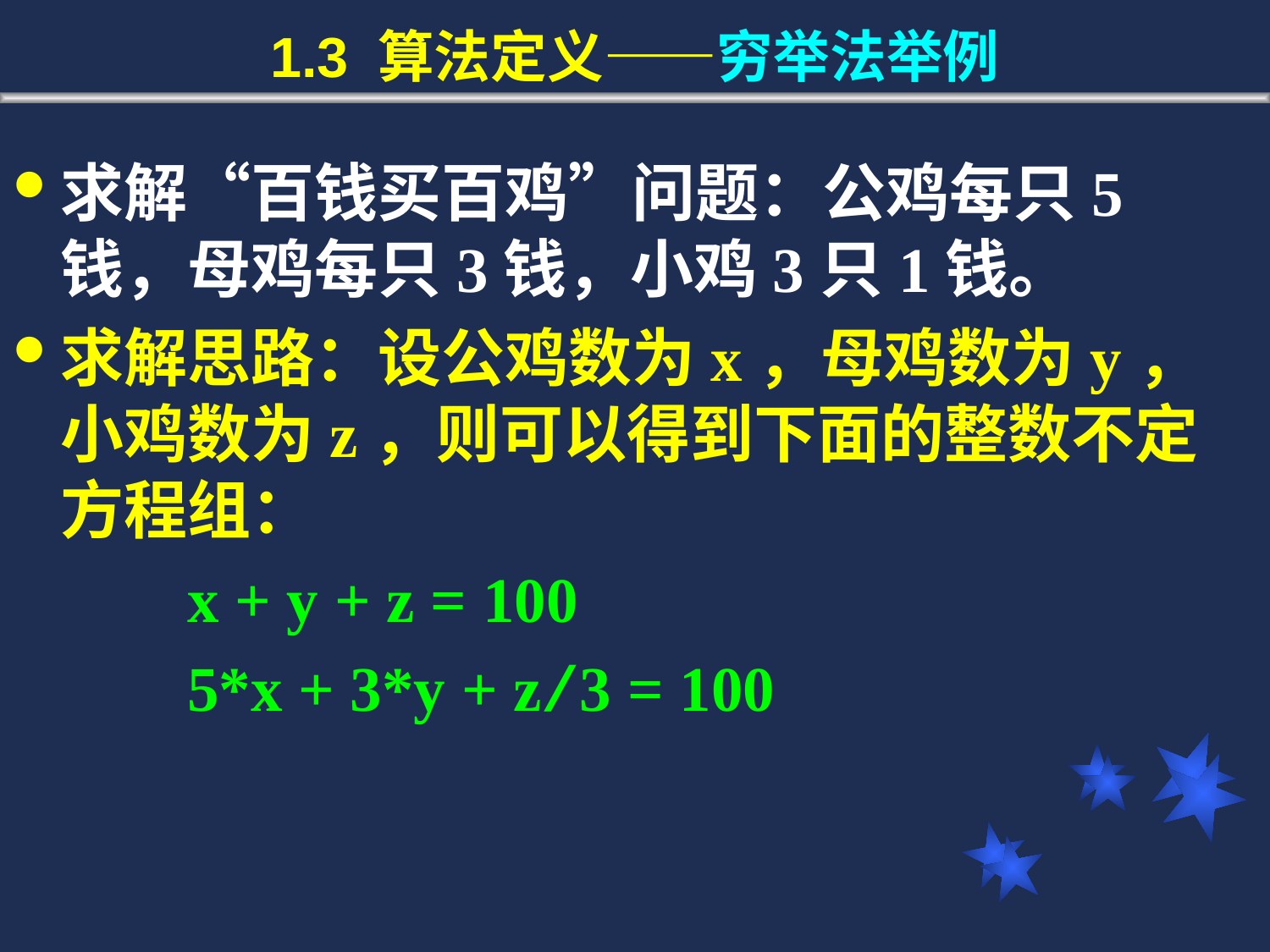

# 1.3 算法定义——穷举法举例
求解“百钱买百鸡”问题：公鸡每只5钱，母鸡每只3钱，小鸡3只1钱。
求解思路：设公鸡数为x，母鸡数为y，小鸡数为z，则可以得到下面的整数不定方程组：
    	x + y + z = 100
    	5*x + 3*y + z/3 = 100